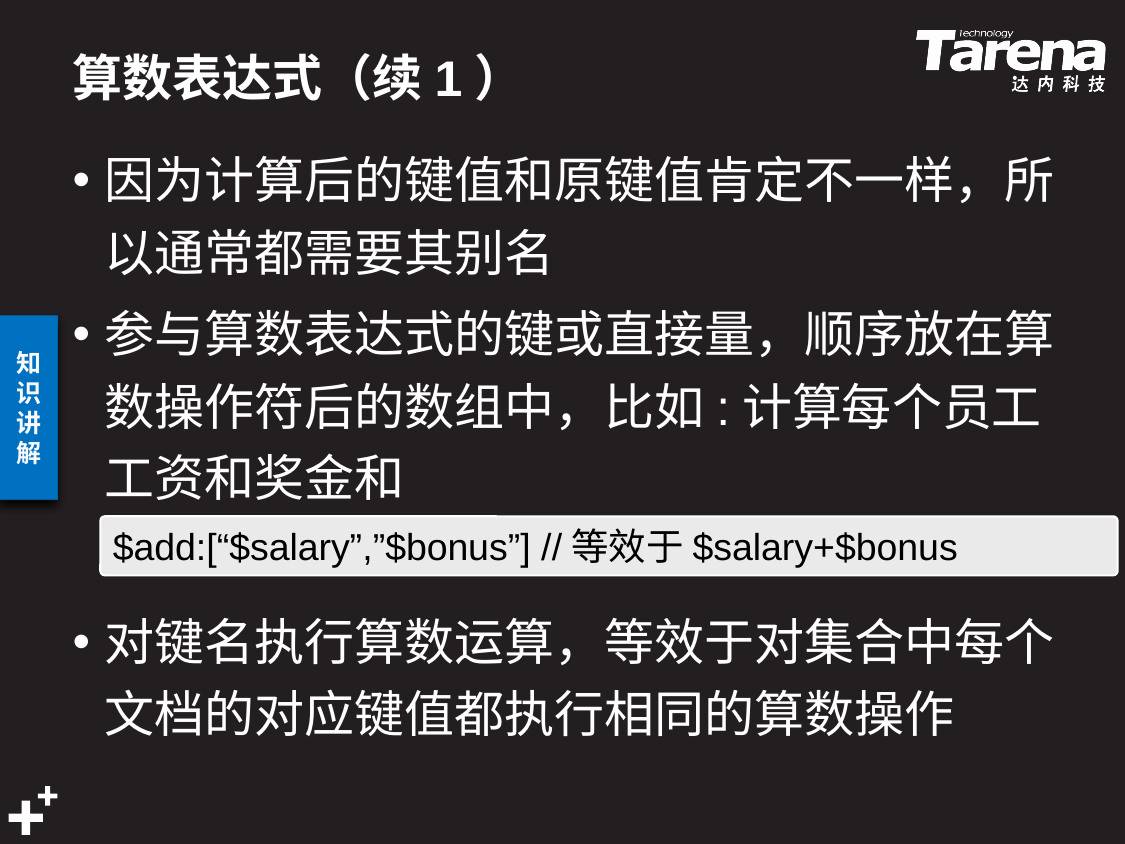

# 算数表达式（续1）
因为计算后的键值和原键值肯定不一样，所以通常都需要其别名
参与算数表达式的键或直接量，顺序放在算数操作符后的数组中，比如:计算每个员工工资和奖金和

对键名执行算数运算，等效于对集合中每个文档的对应键值都执行相同的算数操作
$add:[“$salary”,”$bonus”] //等效于$salary+$bonus